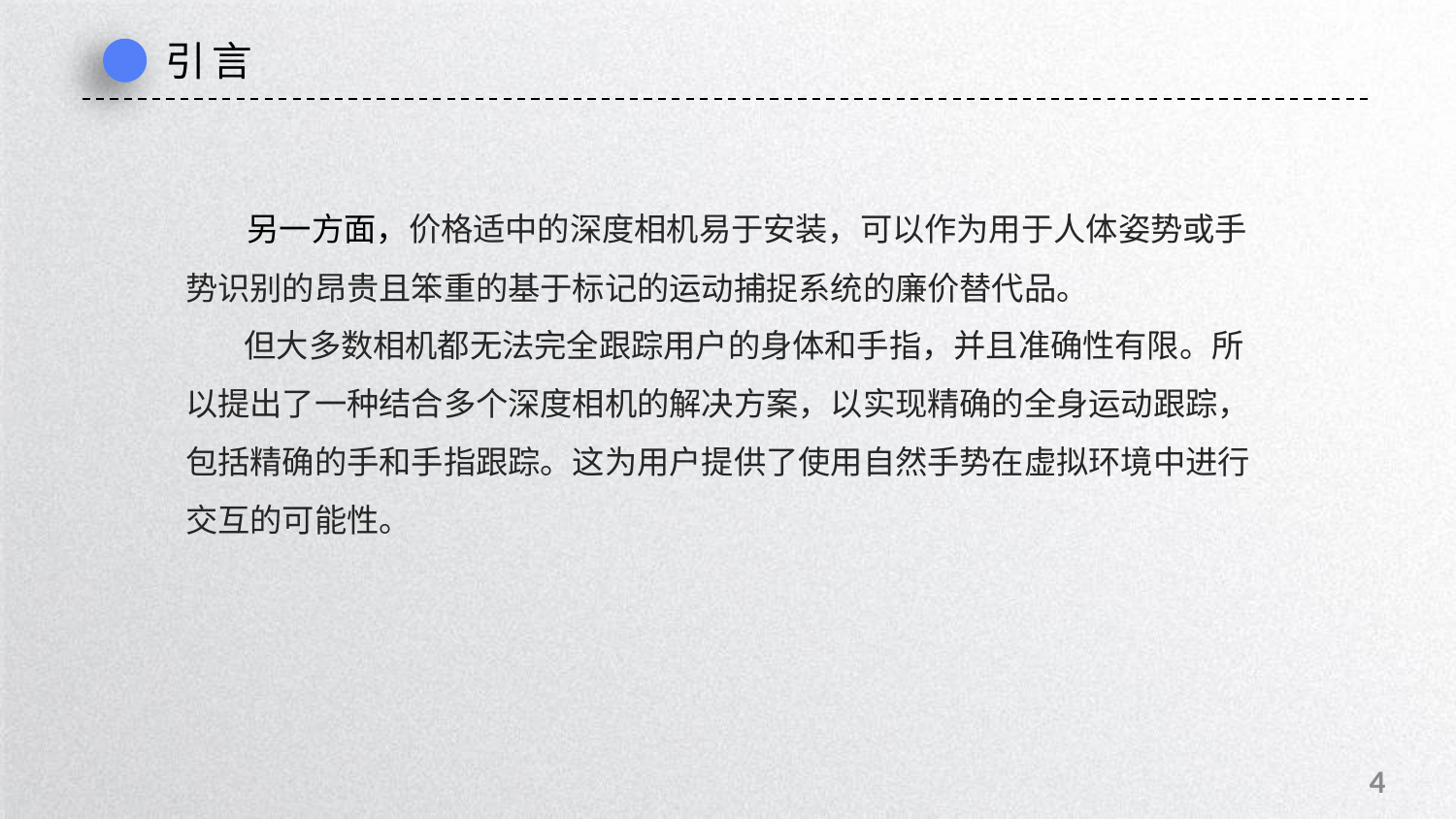

引言

       另一方面，价格适中的深度相机易于安装，可以作为用于人体姿势或手势识别的昂贵且笨重的基于标记的运动捕捉系统的廉价替代品。
       但大多数相机都无法完全跟踪用户的身体和手指，并且准确性有限。所以提出了一种结合多个深度相机的解决方案，以实现精确的全身运动跟踪，包括精确的手和手指跟踪。这为用户提供了使用自然手势在虚拟环境中进行交互的可能性。
4